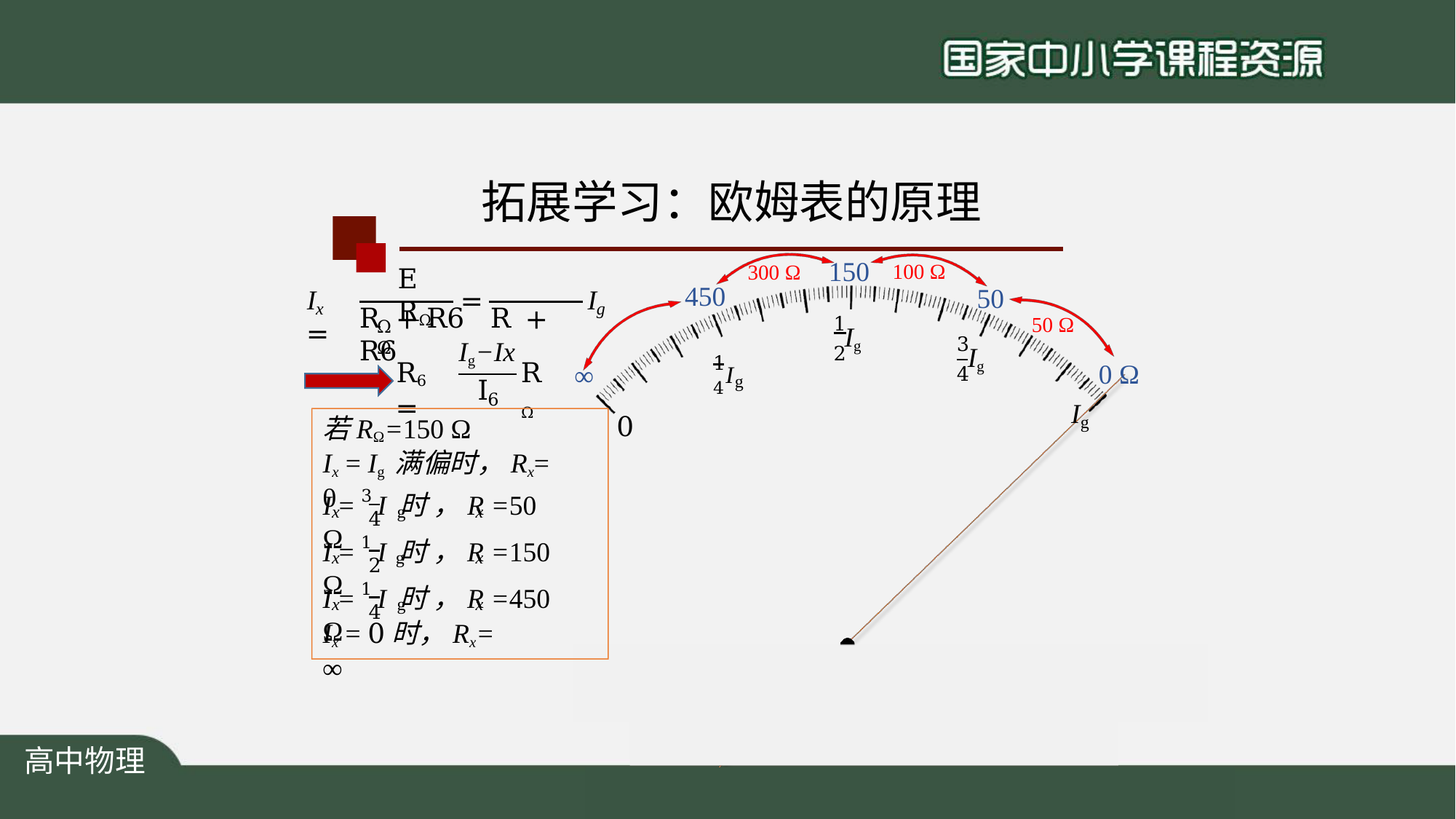

# 拓展学习：欧姆表的原理

150
100 Ω
300 Ω
E	RΩ

450

50

I	=
=
I
x
g
R	+ R6	R	+ R6

1
2
50 Ω
Ω	Ω
Ig
3
4
1I
Ig−Ix
Ig
R6 =
RΩ
0 Ω
4 g
∞

I

6
I
0

g
若RΩ=150 Ω
Ix = Ig 满偏时，Rx= 0
I = 3 I 时 ，R =50 Ω
x	g
x

4
I = 1 I 时 ，R =150 Ω
x
g
x

2
I = 1 I 时 ，R =450 Ω
x	g
x

4
Ix = 0时，Rx= ∞

高中物理